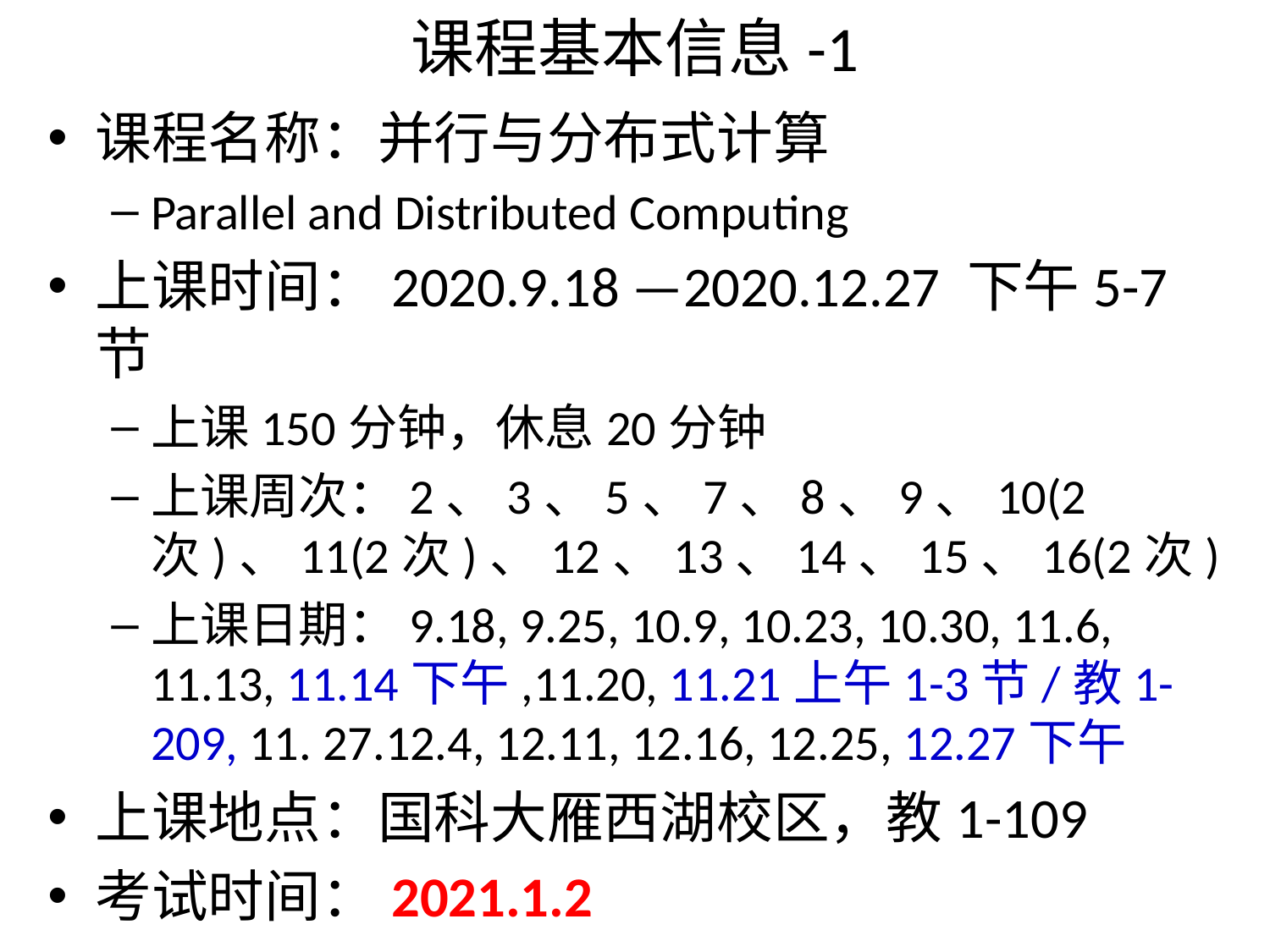

# 课程基本信息-1
课程名称：并行与分布式计算
Parallel and Distributed Computing
上课时间：2020.9.18 —2020.12.27 下午5-7节
上课150分钟，休息20分钟
上课周次：2、3、5、7、8、9、10(2次)、11(2次)、12、13、14、15、16(2次)
上课日期：9.18, 9.25, 10.9, 10.23, 10.30, 11.6, 11.13, 11.14下午,11.20, 11.21上午1-3节/教1-209, 11. 27.12.4, 12.11, 12.16, 12.25, 12.27下午
上课地点：国科大雁西湖校区，教1-109
考试时间：2021.1.2